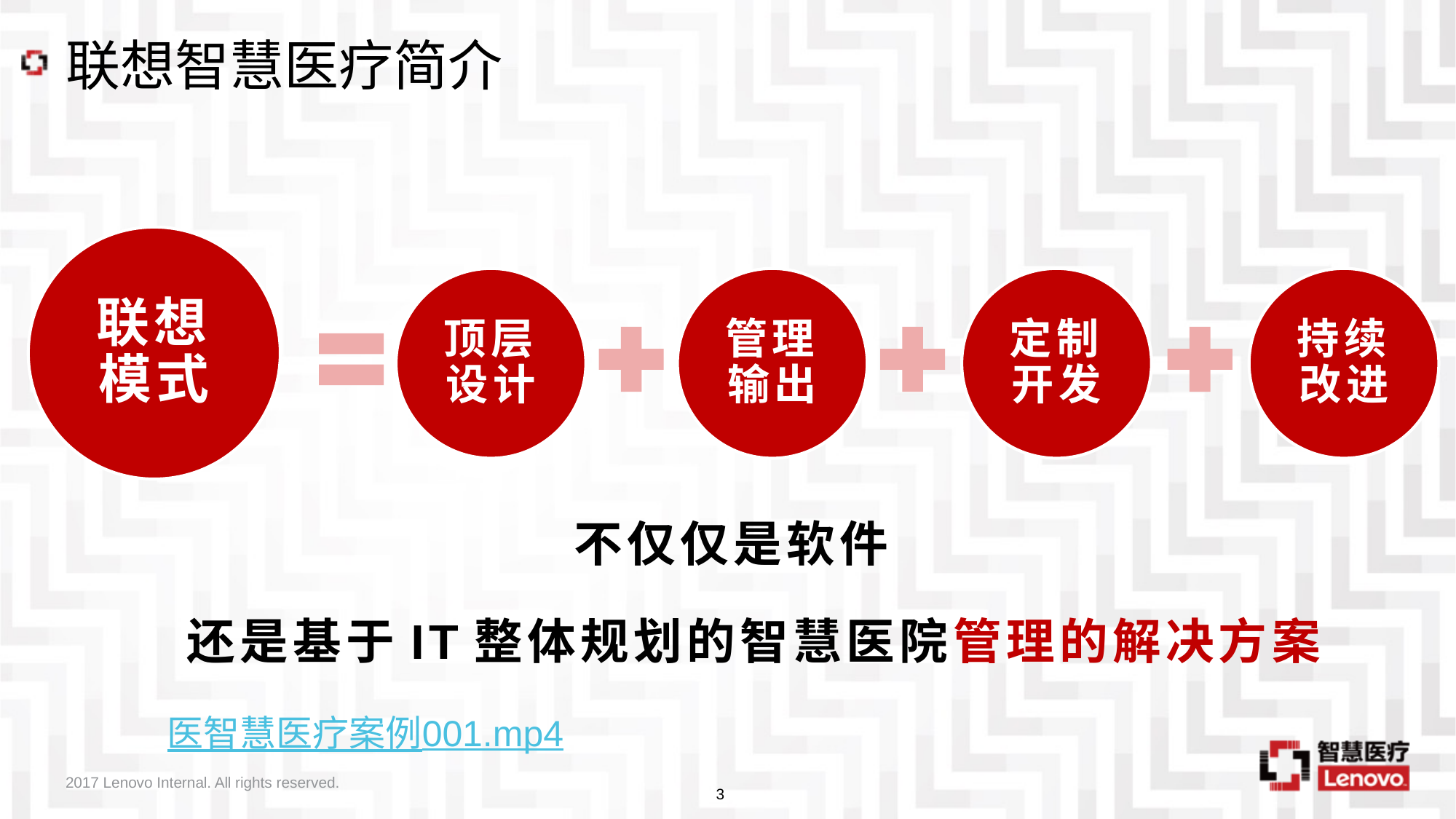

# 联想智慧医疗简介
联想
模式
顶层
设计
管理
输出
定制
开发
持续
改进

不仅仅是软件
还是基于IT整体规划的智慧医院管理的解决方案
医智慧医疗案例001.mp4
2017 Lenovo Internal. All rights reserved.